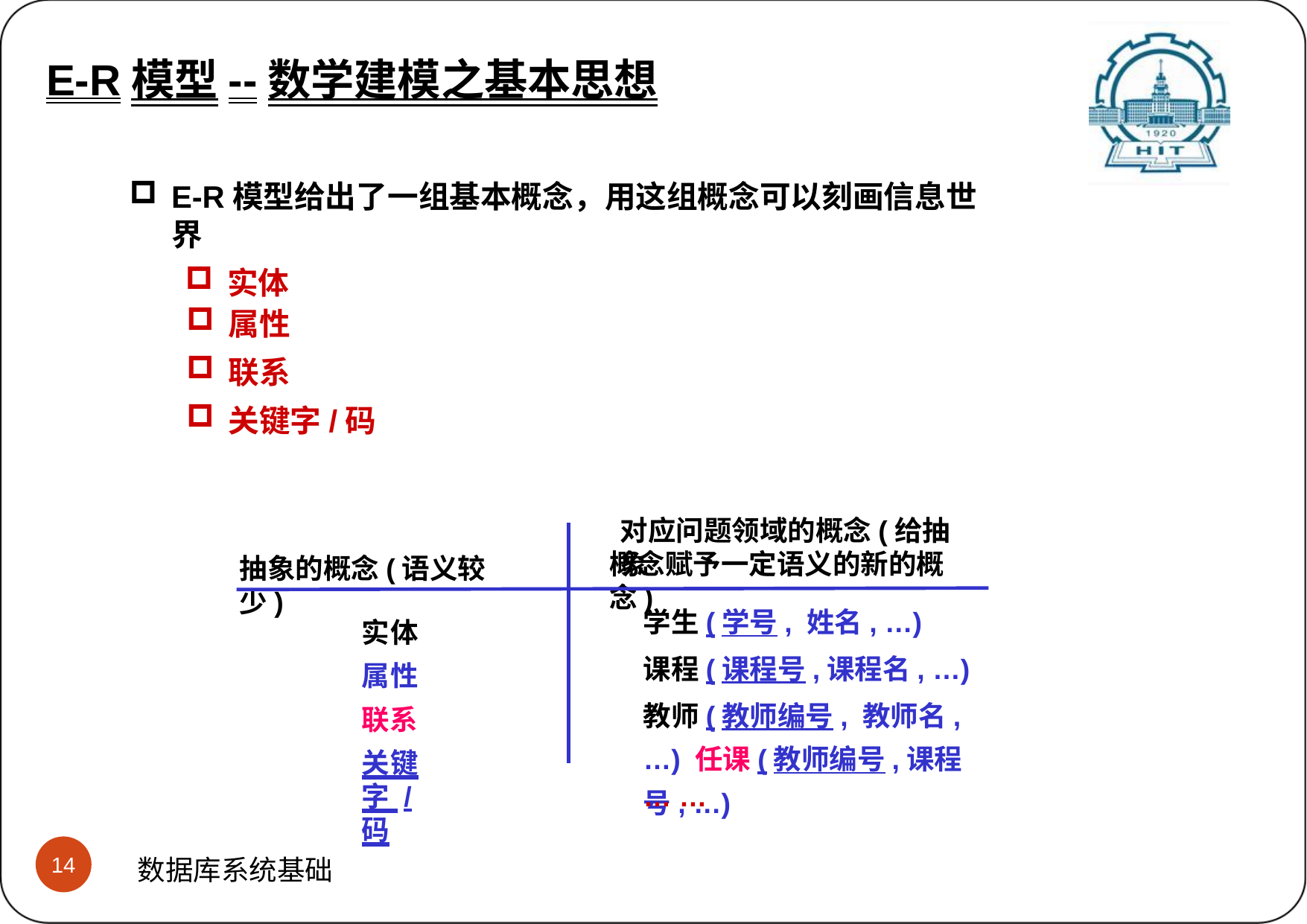

E-R模型--数学建模之基本思想
# E-R模型--数据建模之基本思想 (2)E-R模型的基本概念
E-R模型给出了一组基本概念，用这组概念可以刻画信息世界
实体
属性
联系
关键字/码
对应问题领域的概念(给抽象

概念赋予一定语义的新的概念)
抽象的概念(语义较少)

实体 属性 联系
关键字/码
学生(学号, 姓名, …)
课程(课程号,课程名, …)
教师(教师编号, 教师名, …) 任课(教师编号,课程号, …)
… …